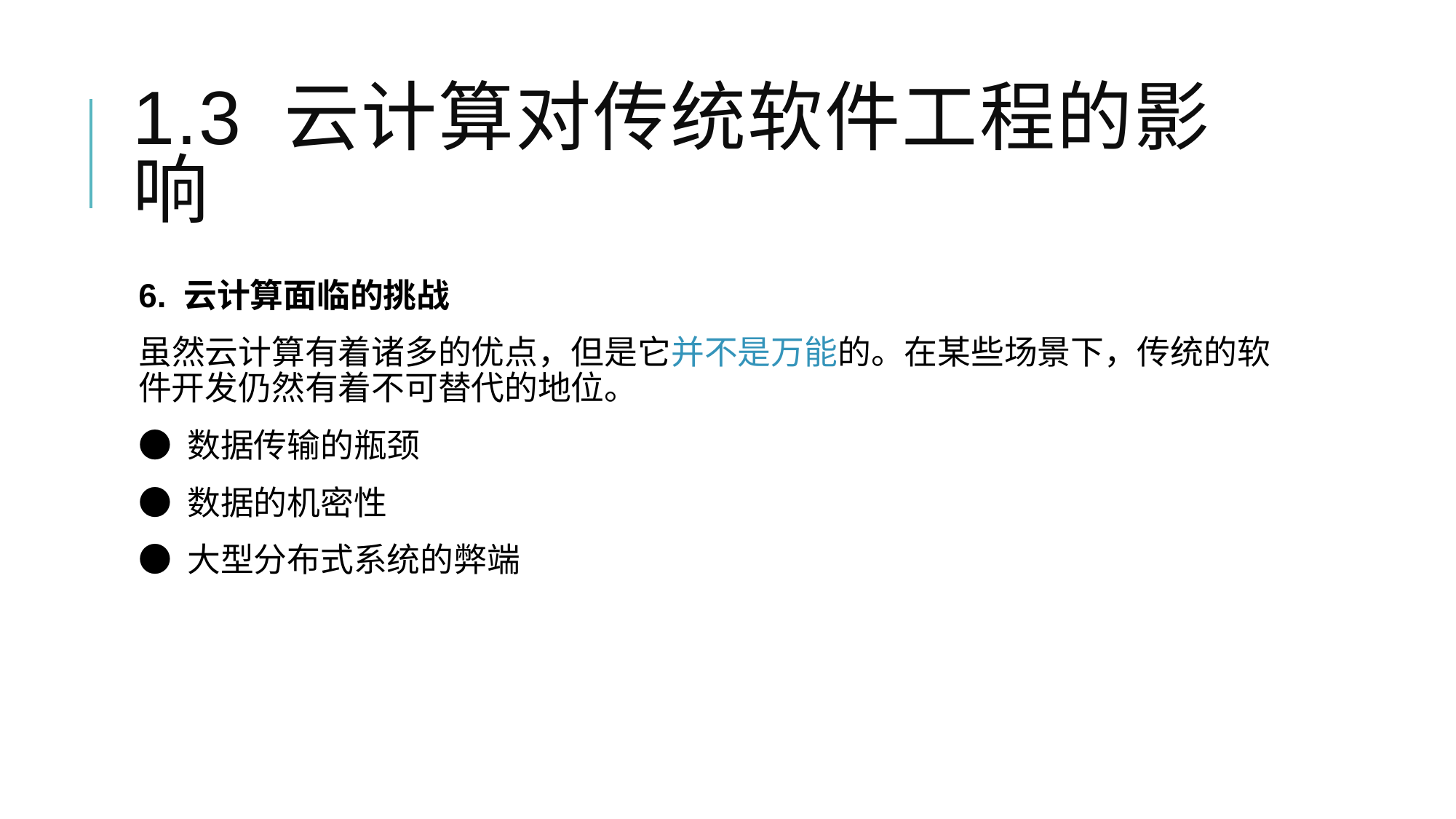

# 1.3 云计算对传统软件工程的影响
6. 云计算面临的挑战
虽然云计算有着诸多的优点，但是它并不是万能的。在某些场景下，传统的软件开发仍然有着不可替代的地位。
● 数据传输的瓶颈
● 数据的机密性
● 大型分布式系统的弊端